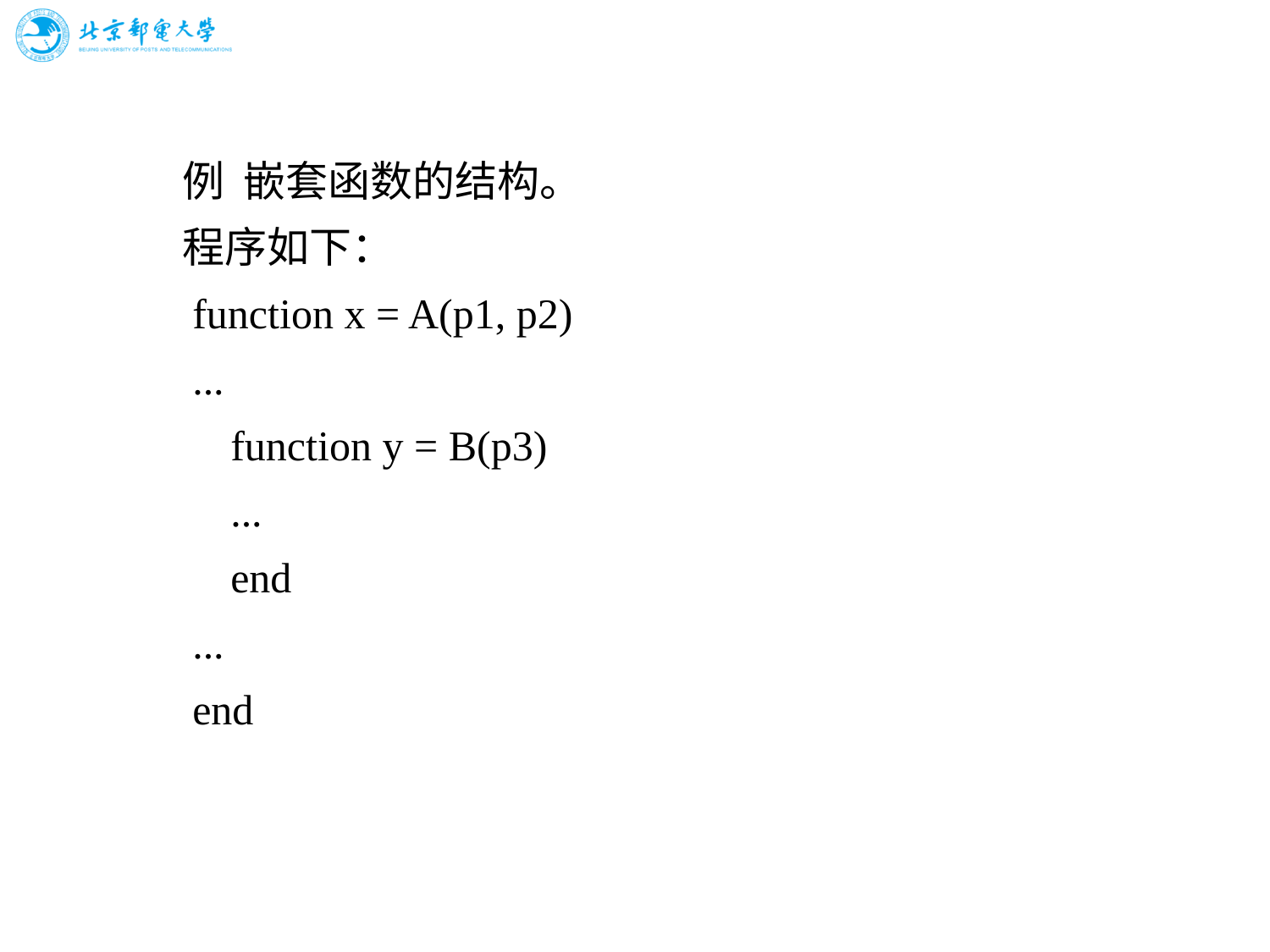

# 例  嵌套函数的结构。 　　程序如下： 　　function x = A(p1, p2) 　　... 　　    function y = B(p3) 　　    ... 　　    end 　　... 　　end